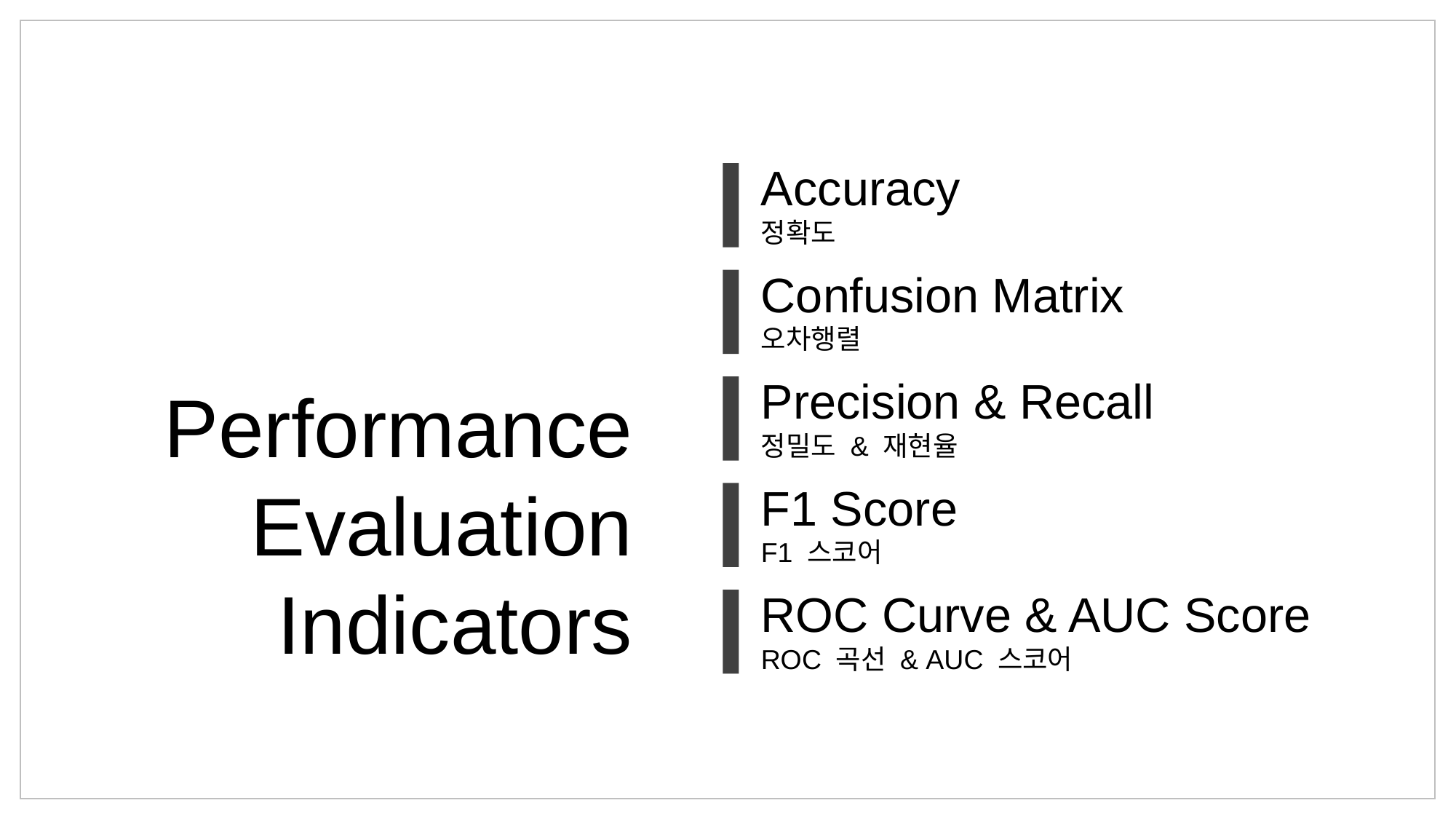

Accuracy
정확도

Confusion Matrix
오차행렬

Precision & Recall
정밀도 & 재현율
Performance
Evaluation
Indicators

F1 Score
F1 스코어

ROC Curve & AUC Score
ROC 곡선 & AUC 스코어